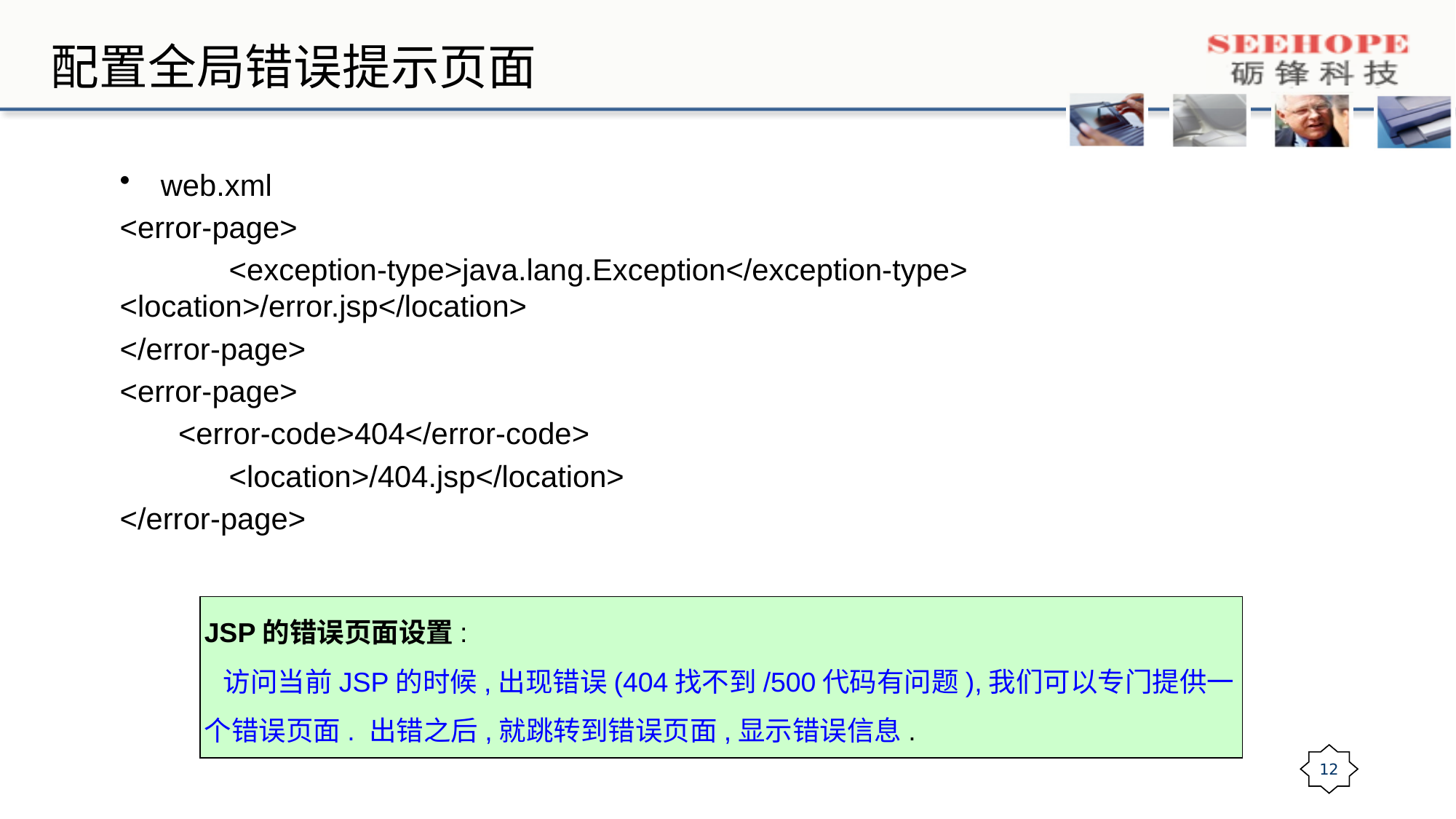

# 配置全局错误提示页面
web.xml
<error-page>
	<exception-type>java.lang.Exception</exception-type>				<location>/error.jsp</location>
</error-page>
<error-page>
       <error-code>404</error-code>
	<location>/404.jsp</location>
</error-page>

JSP的错误页面设置:
  访问当前JSP的时候,出现错误(404找不到/500代码有问题),我们可以专门提供一个错误页面. 出错之后,就跳转到错误页面,显示错误信息.